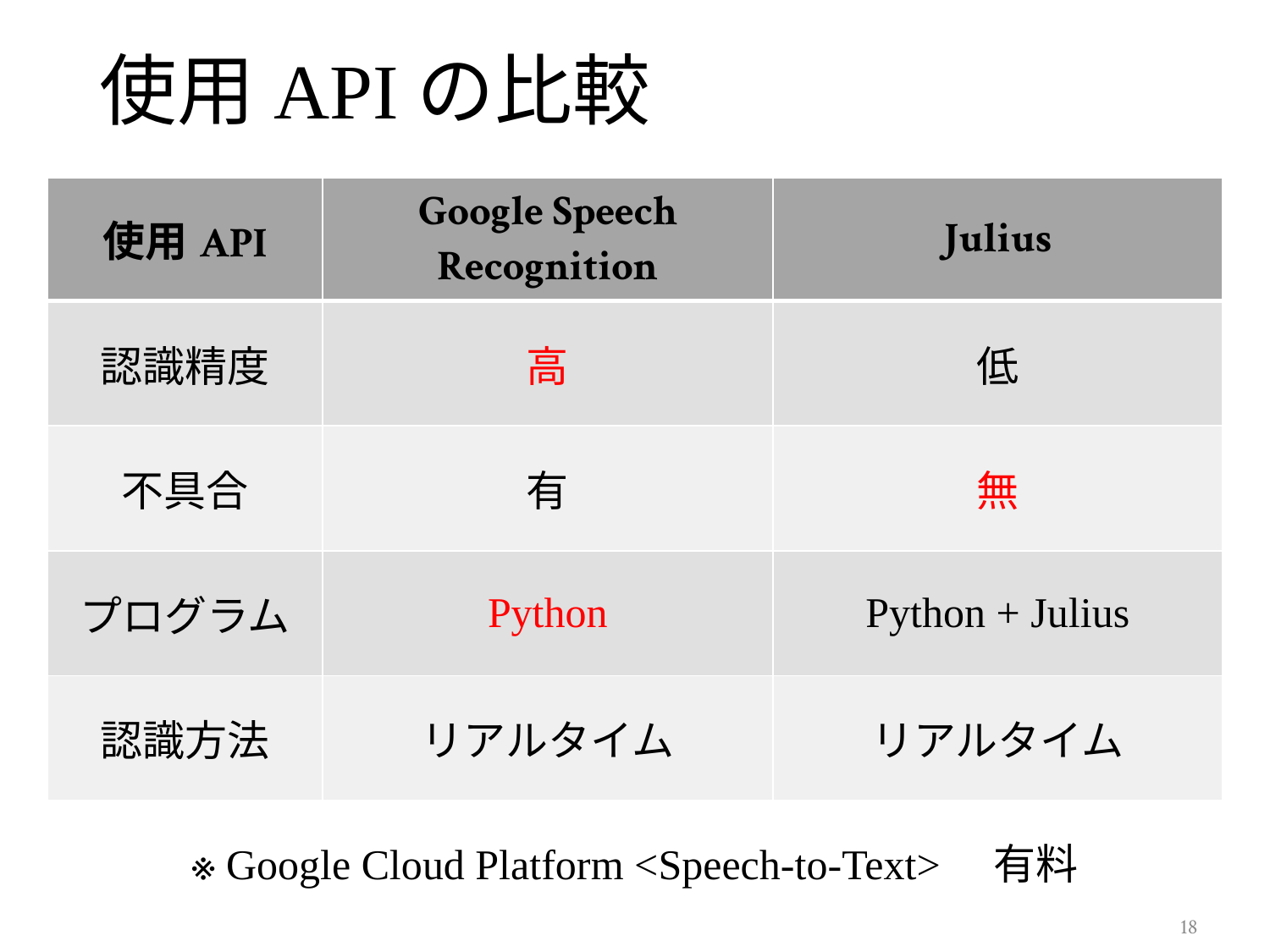

使用APIの比較
| 使用API | Google Speech Recognition | Julius |
| --- | --- | --- |
| 認識精度 | 高 | 低 |
| 不具合 | 有 | 無 |
| プログラム | Python | Python + Julius |
| 認識方法 | リアルタイム | リアルタイム |
※ Google Cloud Platform <Speech-to-Text>　有料
18